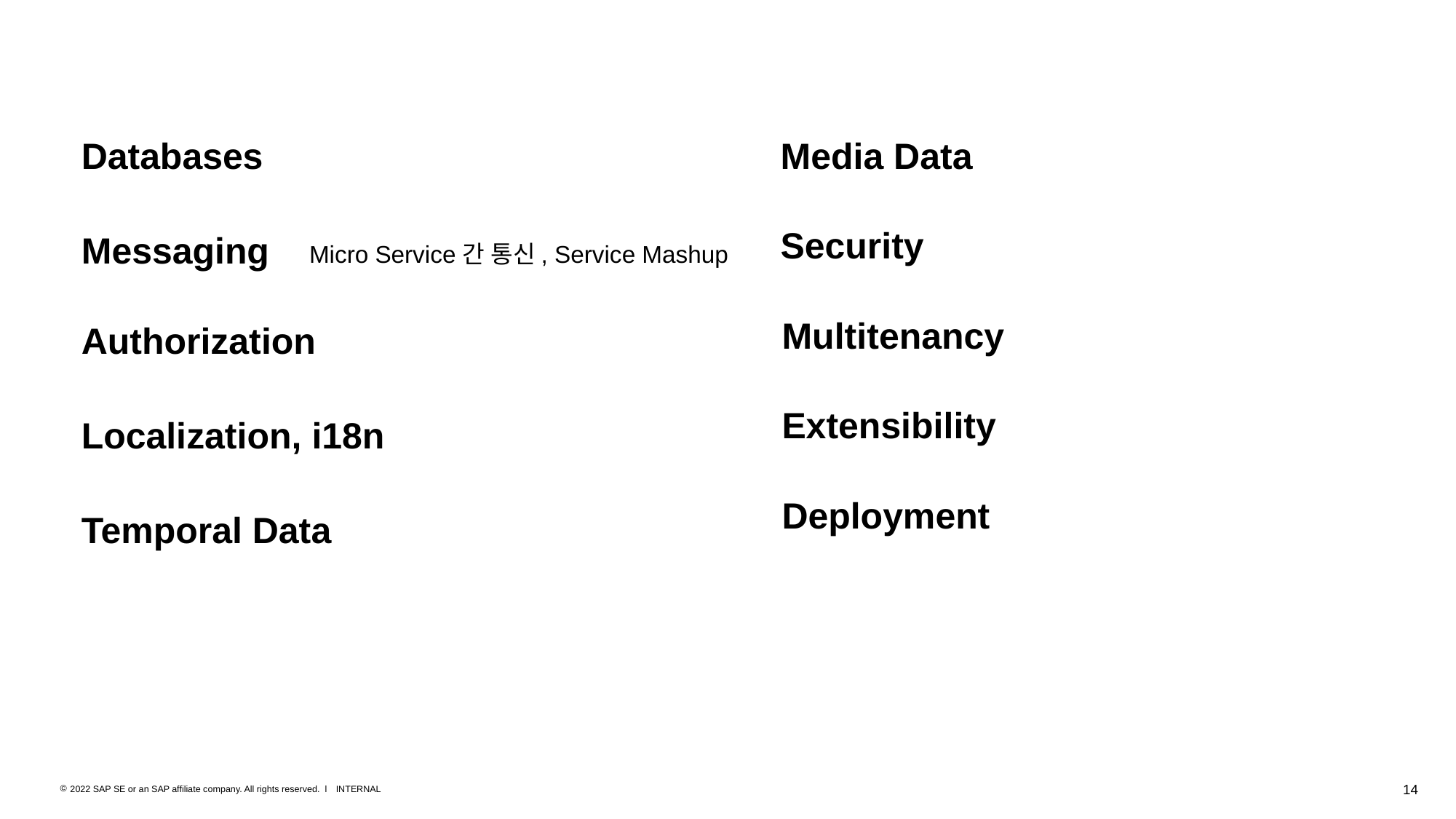

# Databases
Media Data
Security
Messaging
Micro Service간 통신, Service Mashup
Multitenancy
Authorization
Extensibility
Localization, i18n
Deployment
Temporal Data